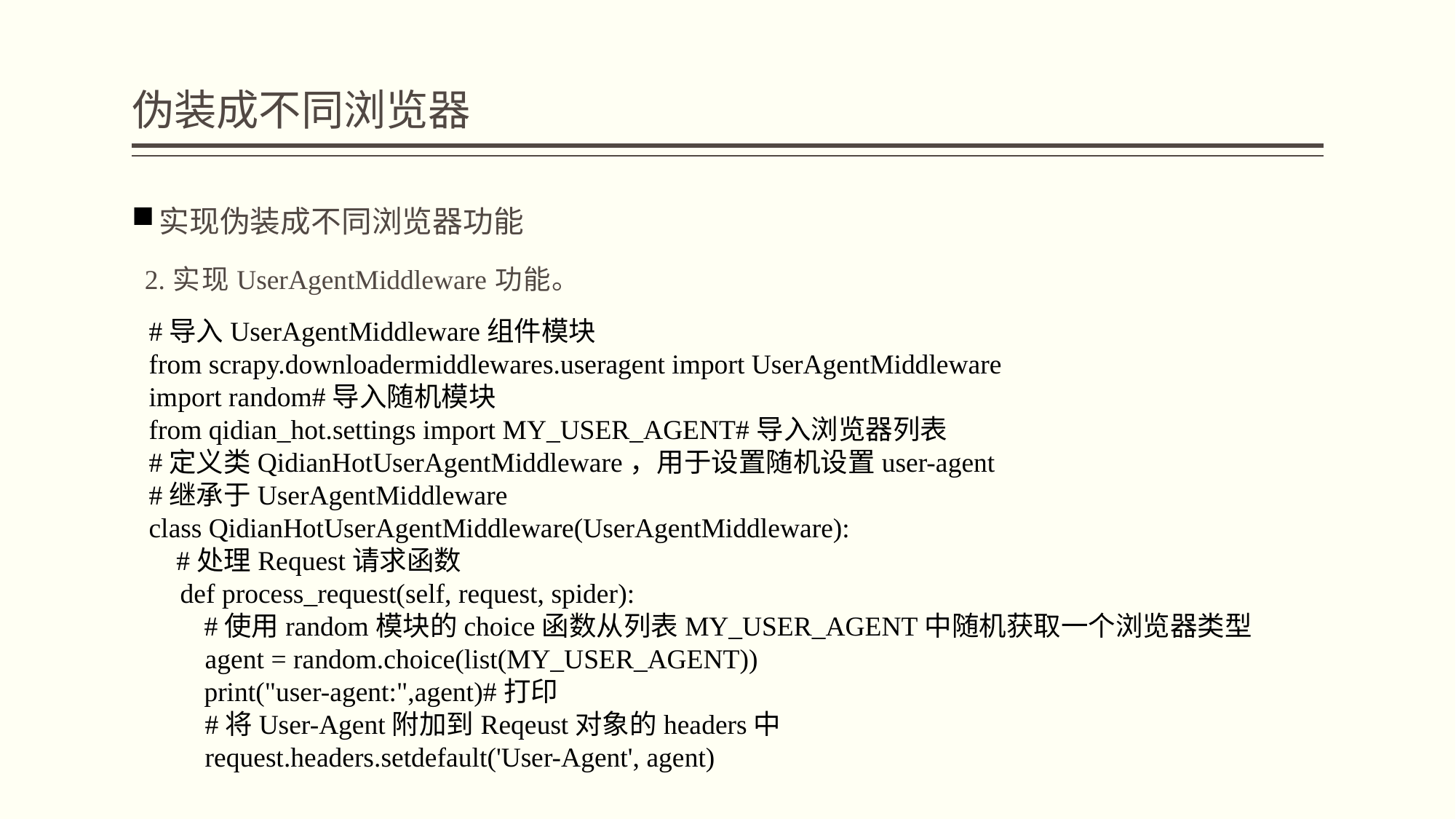

# 伪装成不同浏览器
实现伪装成不同浏览器功能

2.实现UserAgentMiddleware功能。
#导入UserAgentMiddleware组件模块
from scrapy.downloadermiddlewares.useragent import UserAgentMiddleware
import random#导入随机模块
from qidian_hot.settings import MY_USER_AGENT#导入浏览器列表
#定义类QidianHotUserAgentMiddleware，用于设置随机设置user-agent
#继承于UserAgentMiddleware
class QidianHotUserAgentMiddleware(UserAgentMiddleware):
    #处理Request请求函数
    def process_request(self, request, spider):
        #使用random模块的choice函数从列表MY_USER_AGENT中随机获取一个浏览器类型
        agent = random.choice(list(MY_USER_AGENT))
        print("user-agent:",agent)#打印
        #将User-Agent附加到Reqeust对象的headers中
        request.headers.setdefault('User-Agent', agent)